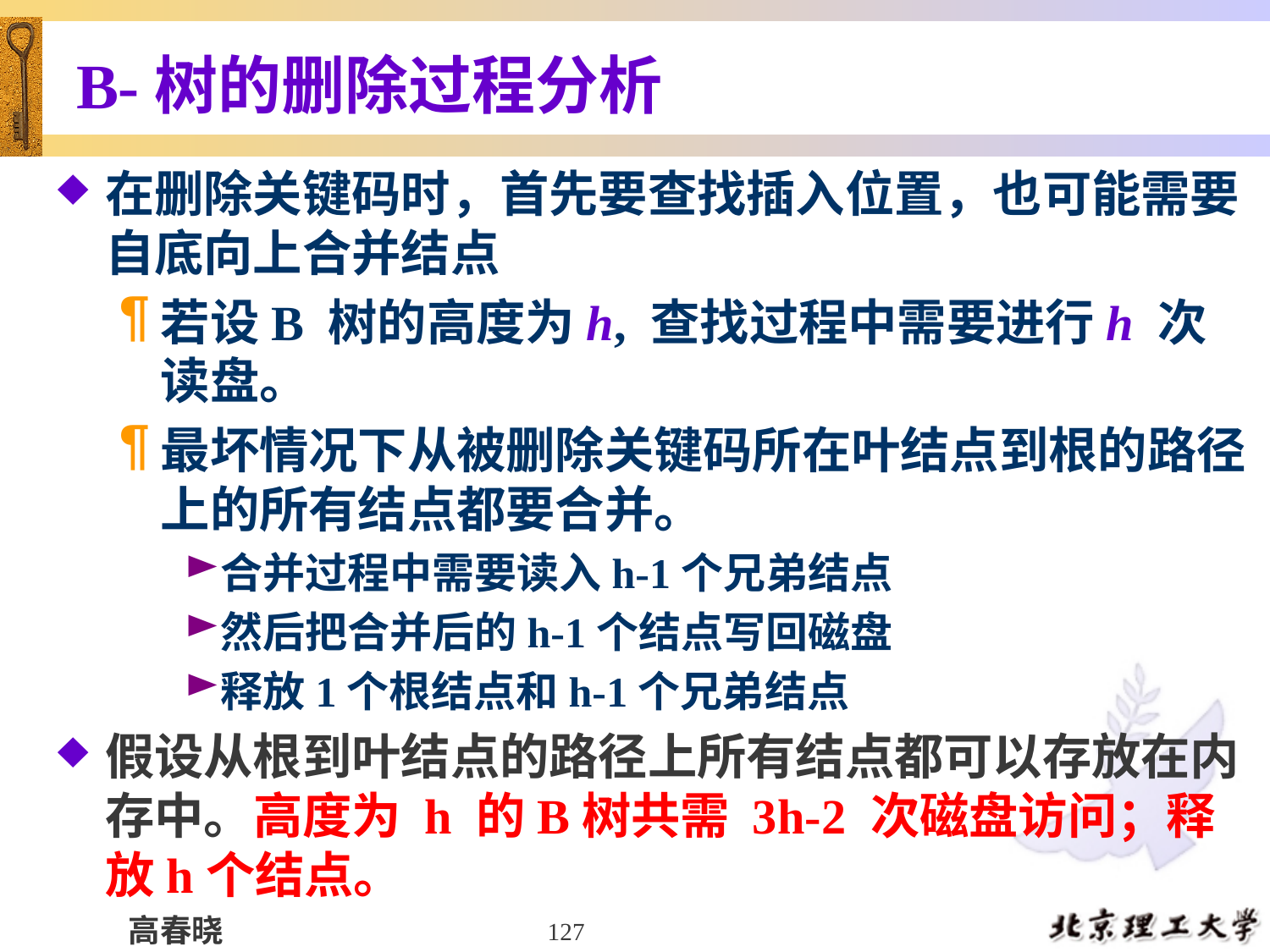

# B-树的删除过程分析
在删除关键码时，首先要查找插入位置，也可能需要自底向上合并结点
若设B 树的高度为h, 查找过程中需要进行h 次读盘。
最坏情况下从被删除关键码所在叶结点到根的路径上的所有结点都要合并。
合并过程中需要读入h-1个兄弟结点
然后把合并后的h-1个结点写回磁盘
释放1个根结点和h-1个兄弟结点
假设从根到叶结点的路径上所有结点都可以存放在内存中。高度为 h 的B树共需 3h-2 次磁盘访问；释放h个结点。
127